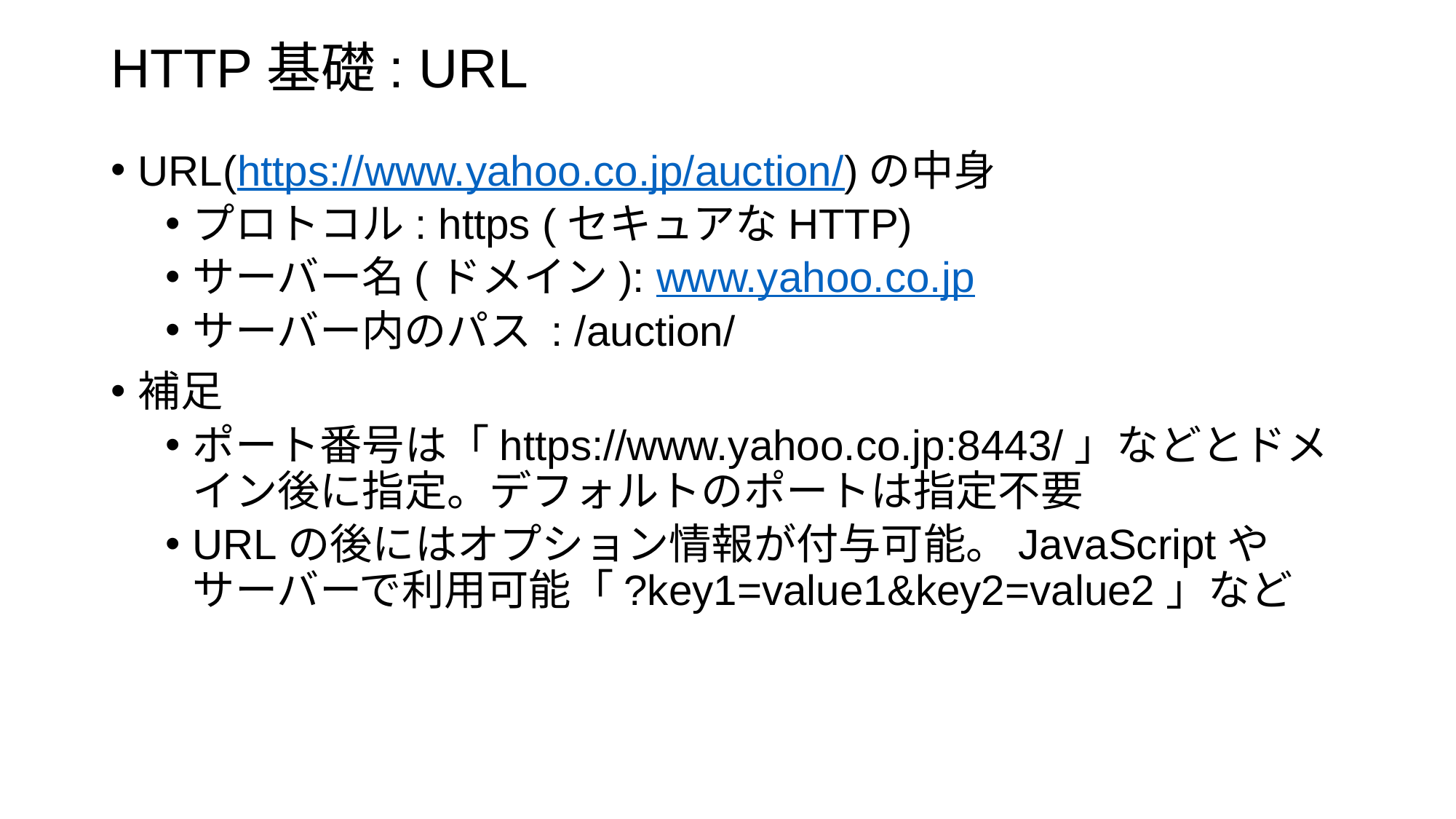

# HTTP基礎: URL
URL(https://www.yahoo.co.jp/auction/)の中身
プロトコル: https (セキュアなHTTP)
サーバー名(ドメイン): www.yahoo.co.jp
サーバー内のパス : /auction/
補足
ポート番号は「https://www.yahoo.co.jp:8443/」などとドメイン後に指定。デフォルトのポートは指定不要
URLの後にはオプション情報が付与可能。JavaScriptやサーバーで利用可能「?key1=value1&key2=value2」など